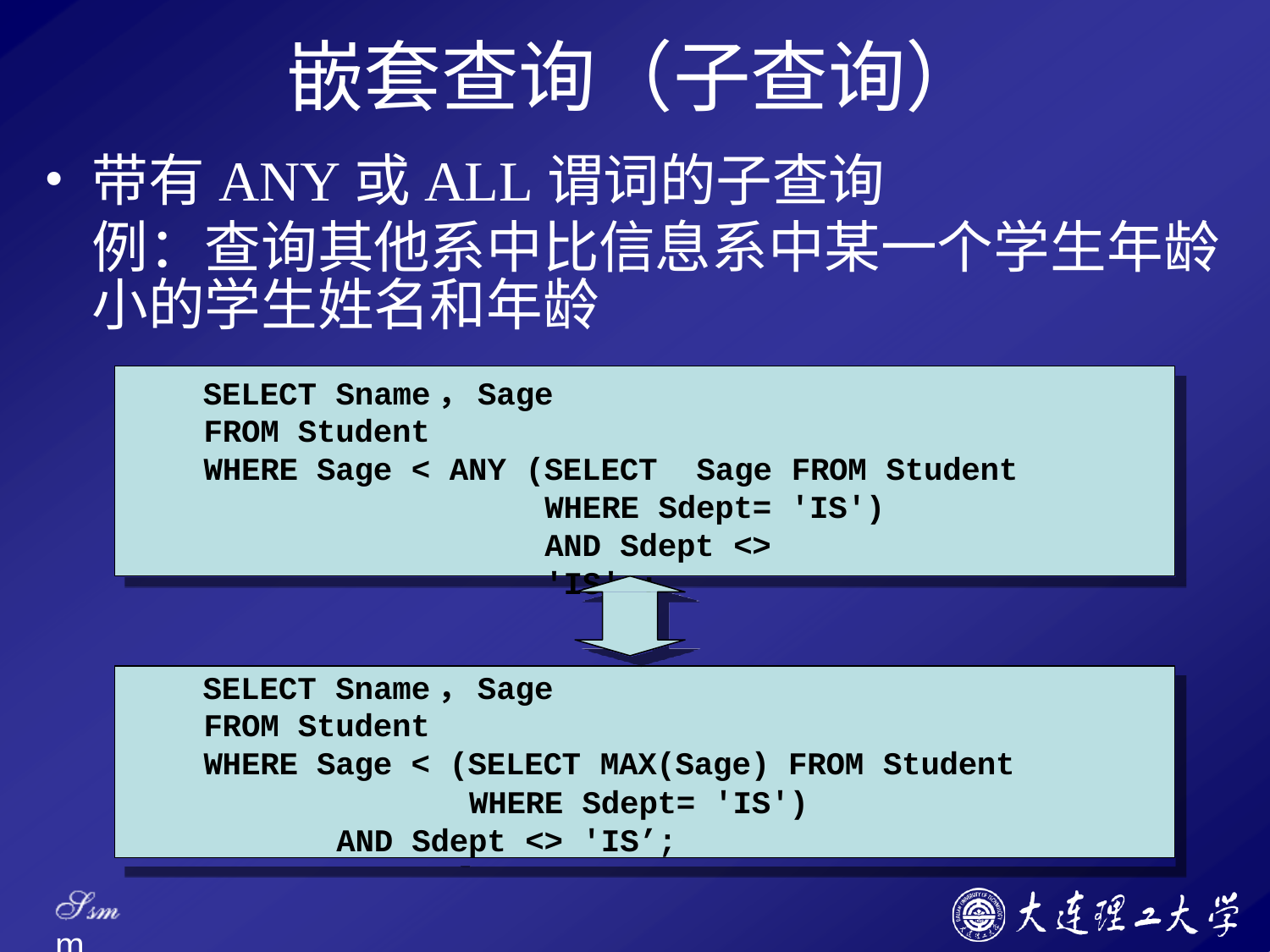

# 嵌套查询（子查询）
带有ANY或ALL谓词的子查询
例：查询其他系中比信息系中某一个学生年龄 小的学生姓名和年龄

SELECT Sname，Sage
FROM Student
WHERE Sage < ANY (SELECT

Sage FROM Student
WHERE Sdept= 'IS')
AND Sdept <> 'IS' ;

SELECT Sname，Sage
FROM Student
WHERE Sage < (SELECT MAX(Sage) FROM Student
WHERE Sdept= 'IS')  AND Sdept <> 'IS’;

Ssm